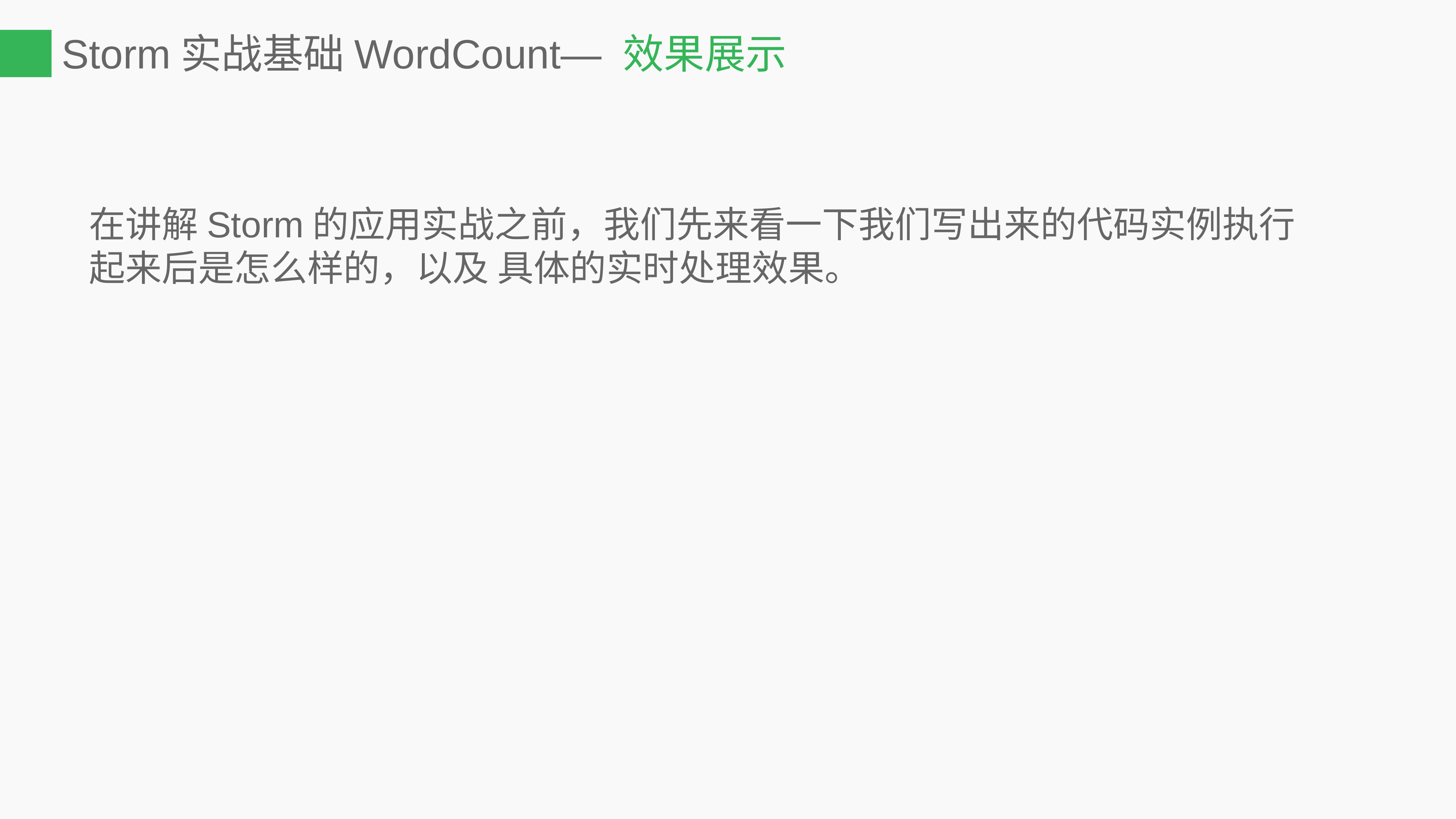

# Storm实战基础WordCount— 效果展示
在讲解Storm的应用实战之前，我们先来看一下我们写出来的代码实例执行起来后是怎么样的，以及 具体的实时处理效果。